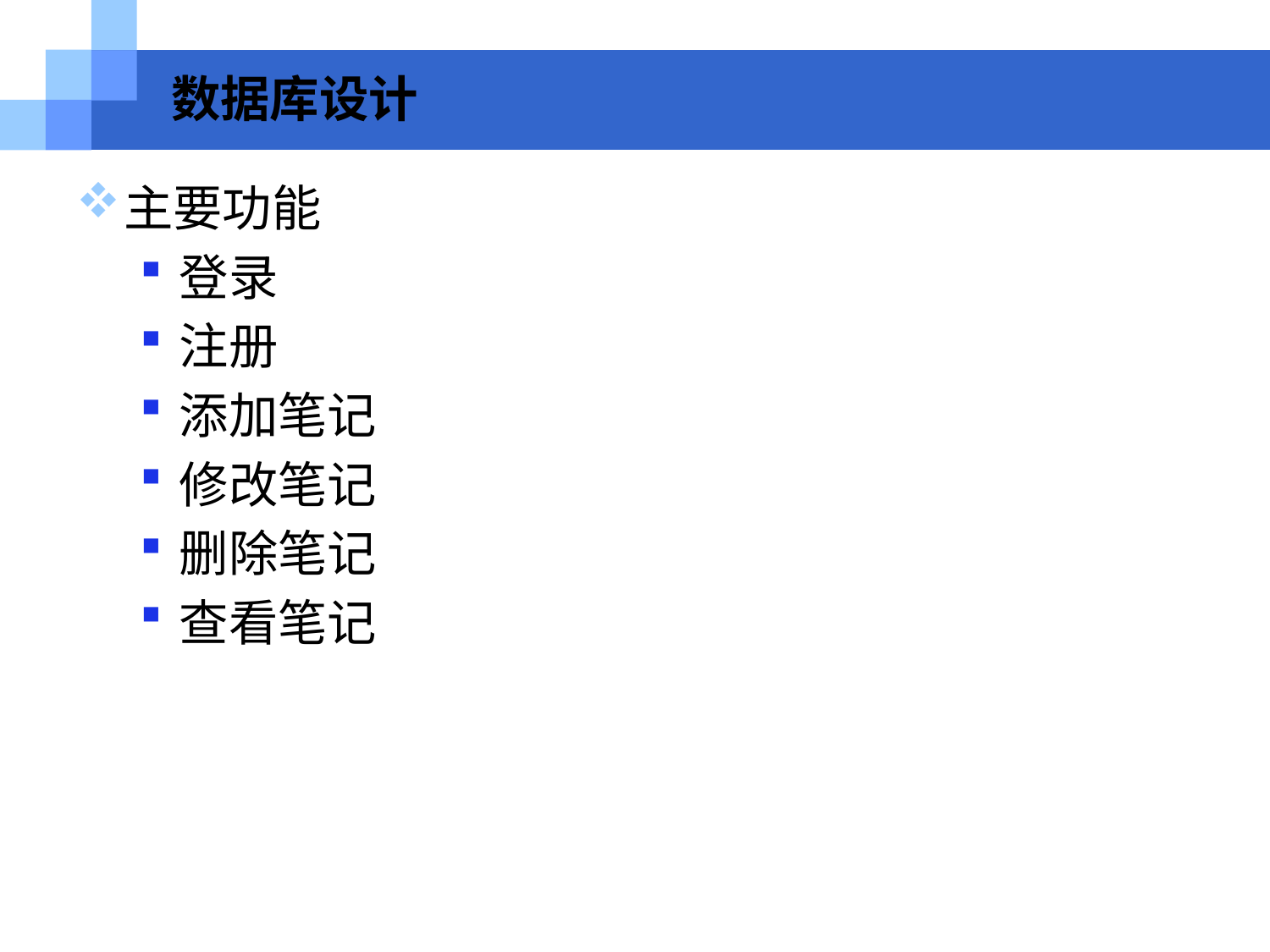

# 数据库设计
主要功能
登录
注册
添加笔记
修改笔记
删除笔记
查看笔记